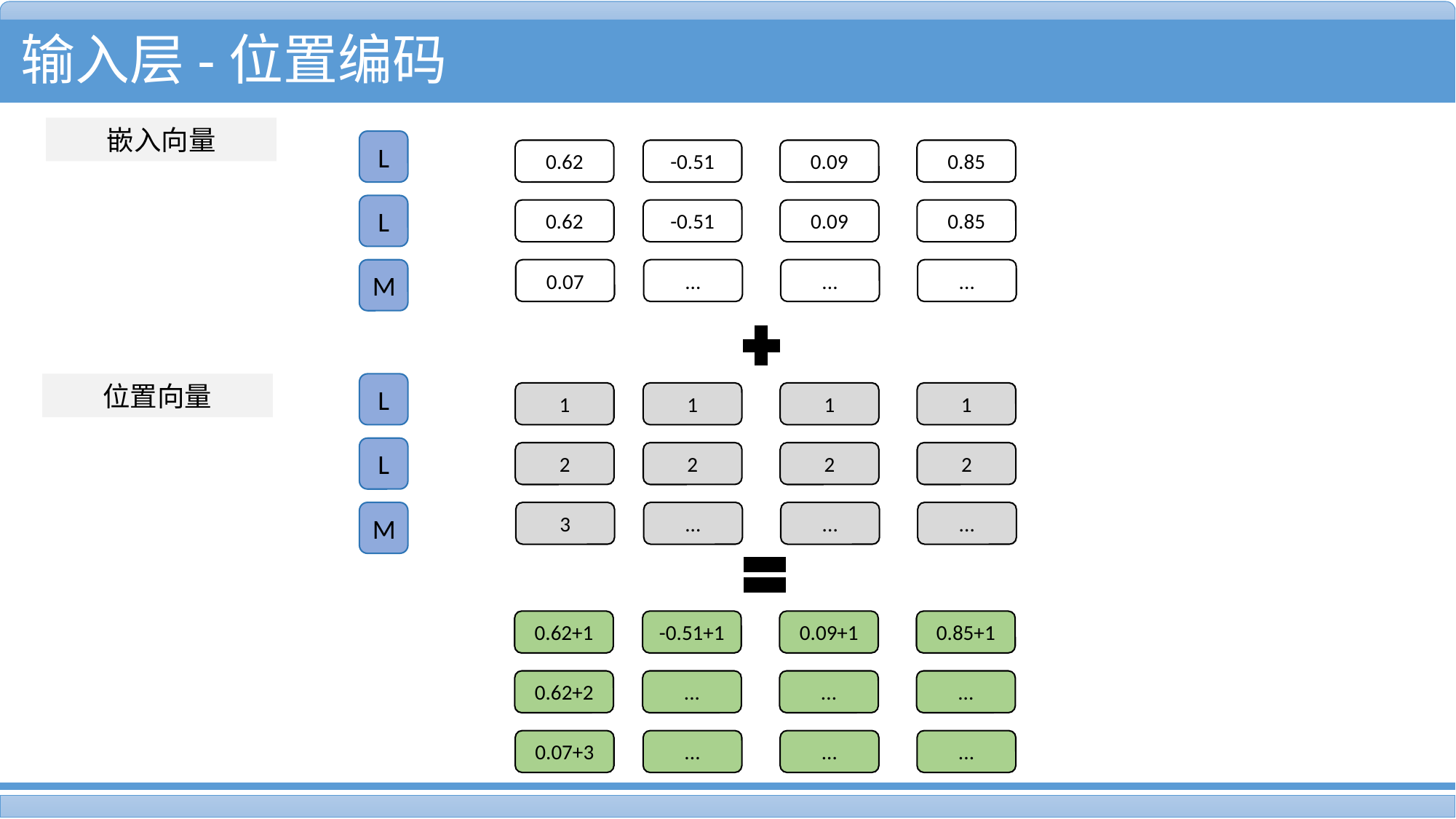

输入层-位置编码
嵌入向量
L
0.62
-0.51
0.09
0.85
L
0.62
-0.51
0.09
0.85
M
0.07
...
...
...

位置向量
L
1
1
1
1
L
2
2
2
2
M
3
...
...
...

0.62+1
-0.51+1
0.09+1
0.85+1
0.62+2
...
...
...
0.07+3
...
...
...